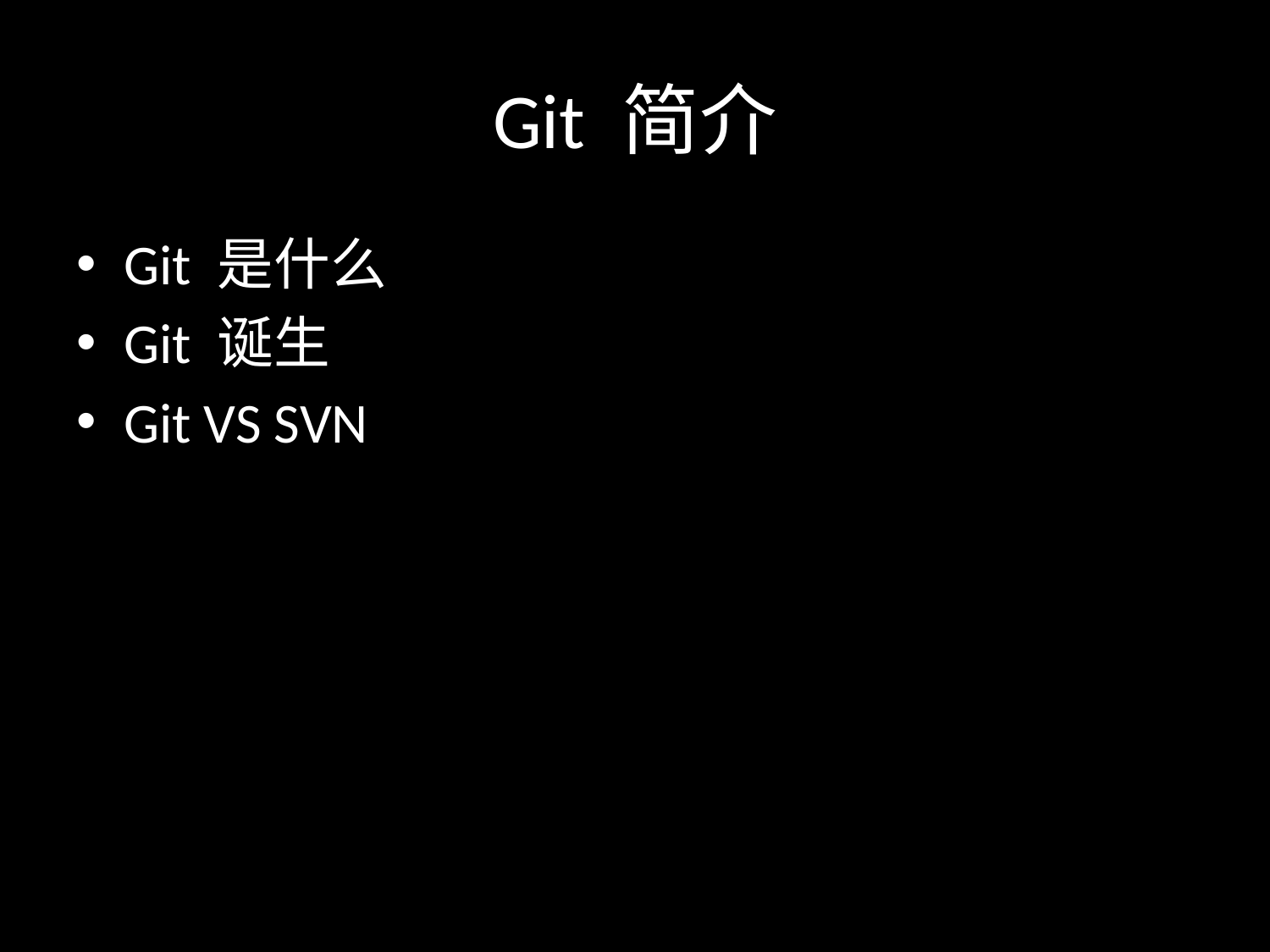

# Git 简介
Git 是什么
Git 诞生
Git VS SVN